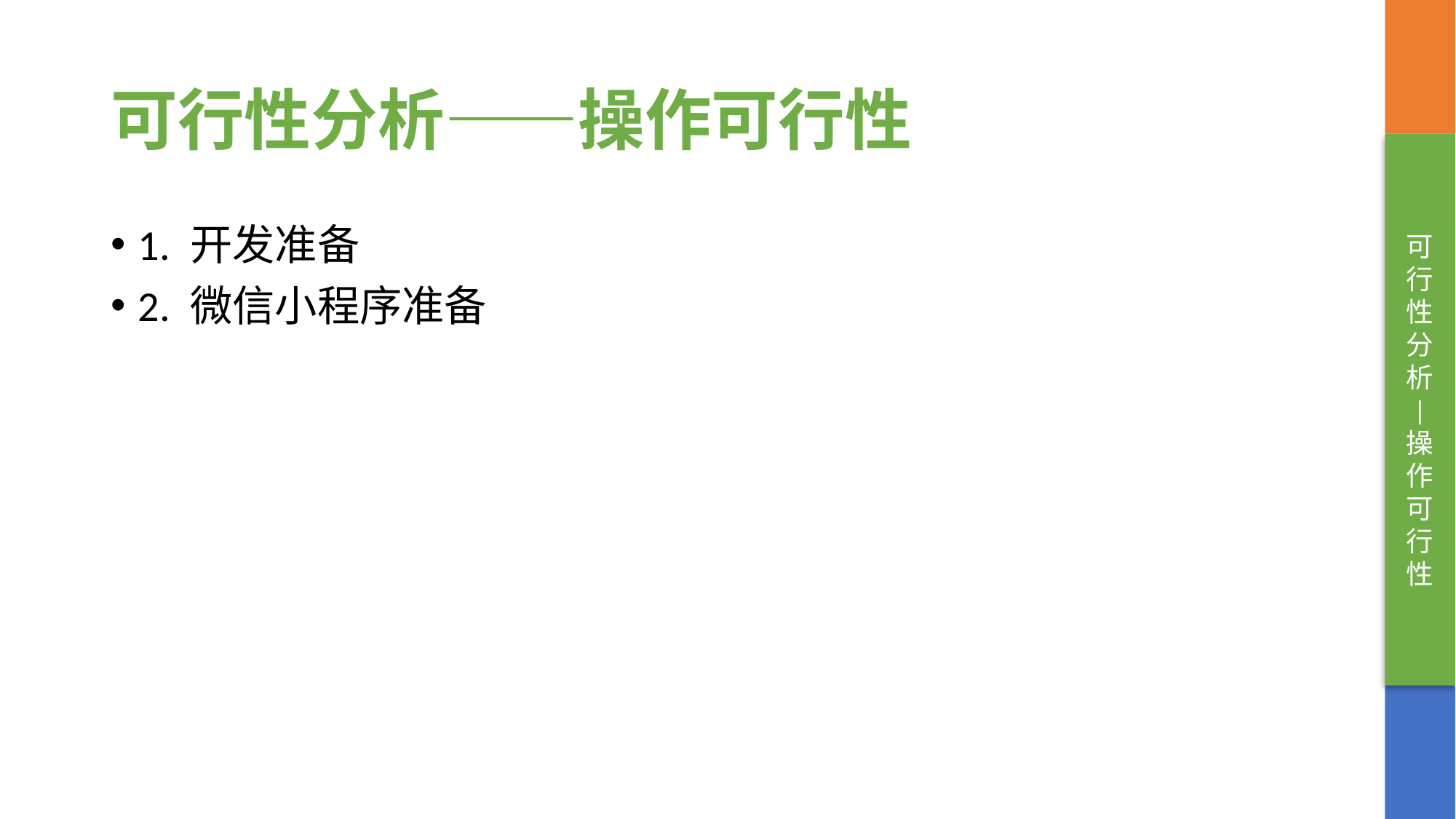

# 可行性分析——操作可行性
可行性分析
|
操作可行性
1. 开发准备
2. 微信小程序准备